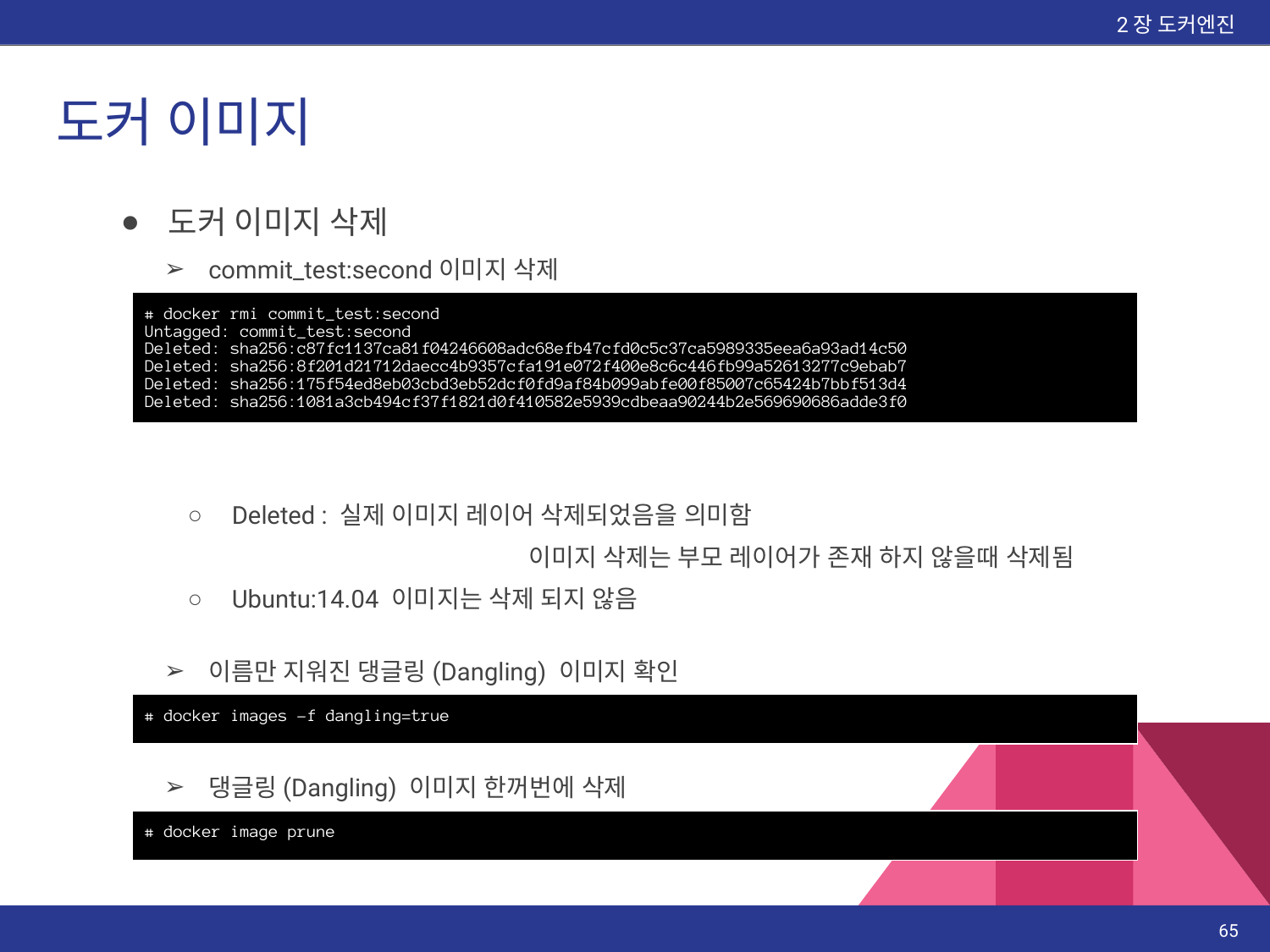

2장 도커엔진
# 도커 이미지
도커 이미지 삭제
commit_test:second이미지 삭제

| # docker rmi commit\_test:second Untagged: commit\_test:second Deleted: sha256:c87fc1137ca81f04246608adc68efb47cfd0c5c37ca5989335eea6a93ad14c50 Deleted: sha256:8f201d21712daecc4b9357cfa191e072f400e8c6c446fb99a52613277c9ebab7 Deleted: sha256:175f54ed8eb03cbd3eb52dcf0fd9af84b099abfe00f85007c65424b7bbf513d4 Deleted: sha256:1081a3cb494cf37f1821d0f410582e5939cdbeaa90244b2e569690686adde3f0 |
| --- |

Deleted : 실제 이미지 레이어 삭제되었음을 의미함
			      이미지 삭제는 부모 레이어가 존재 하지 않을때 삭제됨
Ubuntu:14.04 이미지는 삭제 되지 않음
이름만 지워진 댕글링(Dangling) 이미지 확인

| # docker images -f dangling=true |
| --- |
댕글링(Dangling) 이미지 한꺼번에 삭제

| # docker image prune |
| --- |
65